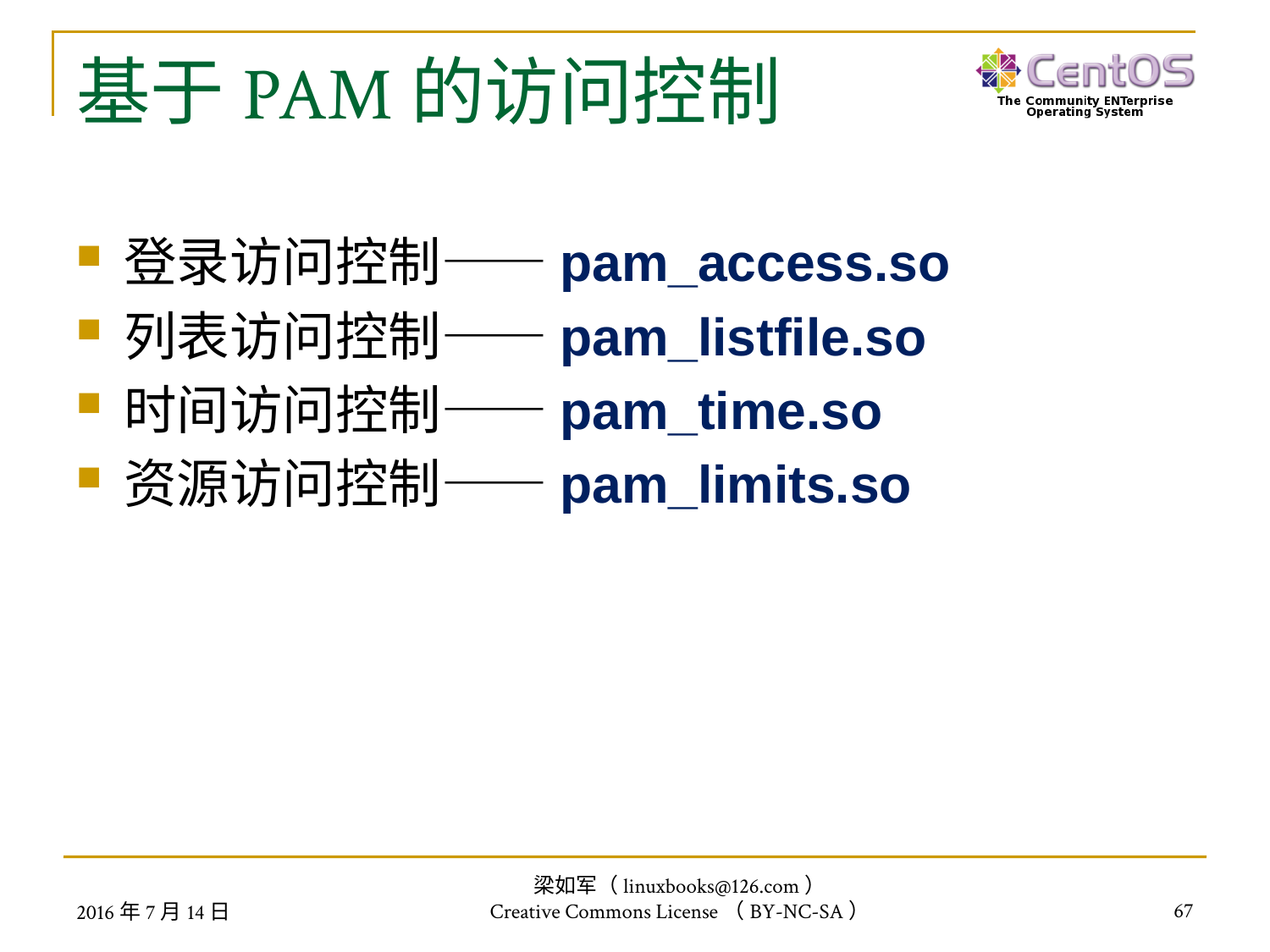

# 基于PAM的访问控制
登录访问控制——pam_access.so
列表访问控制——pam_listfile.so
时间访问控制——pam_time.so
资源访问控制——pam_limits.so
梁如军（linuxbooks@126.com）
Creative Commons License（BY-NC-SA）
2016年7月14日
67